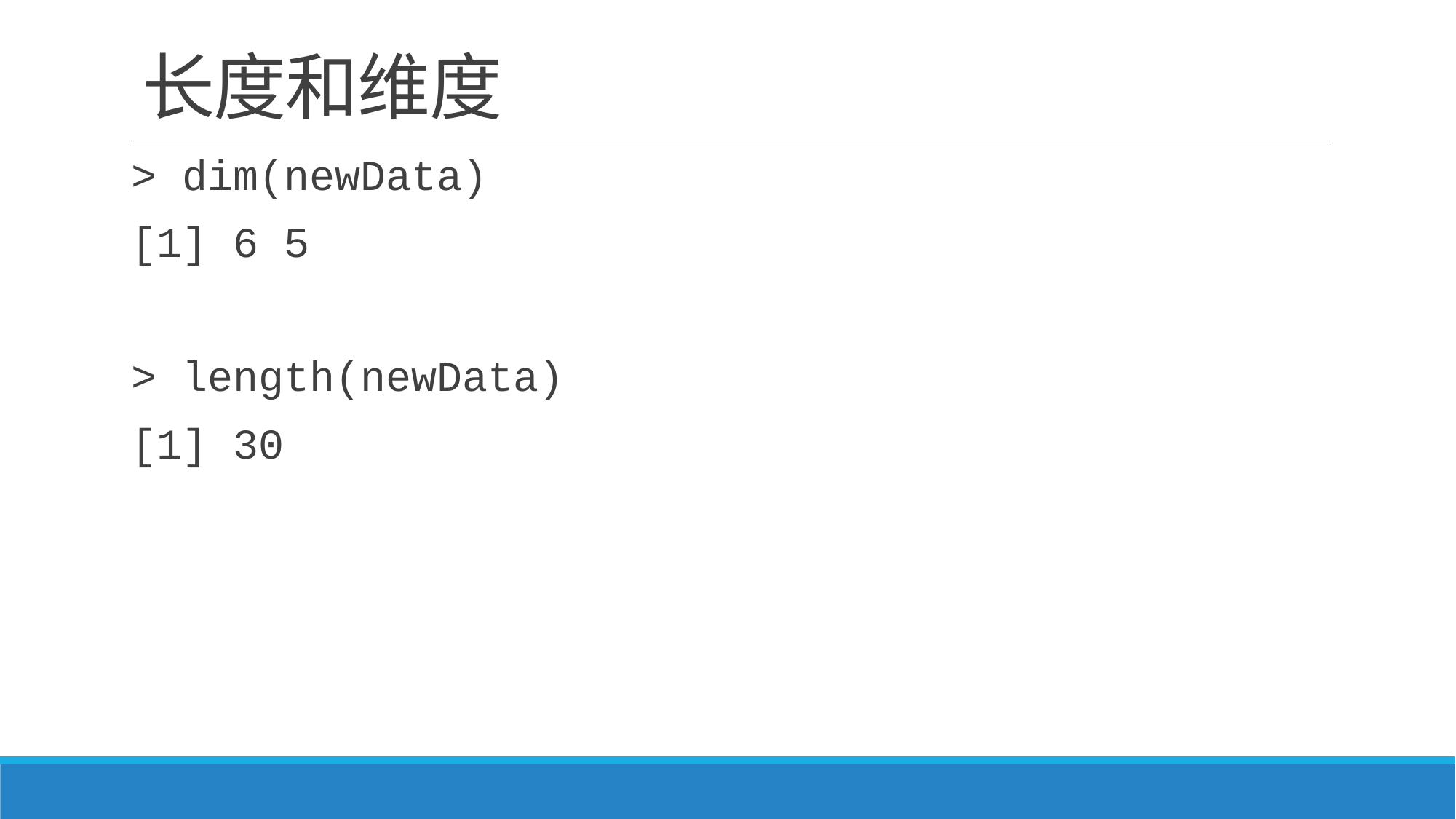

# 长度和维度
> dim(newData)
[1] 6 5

> length(newData)
[1] 30